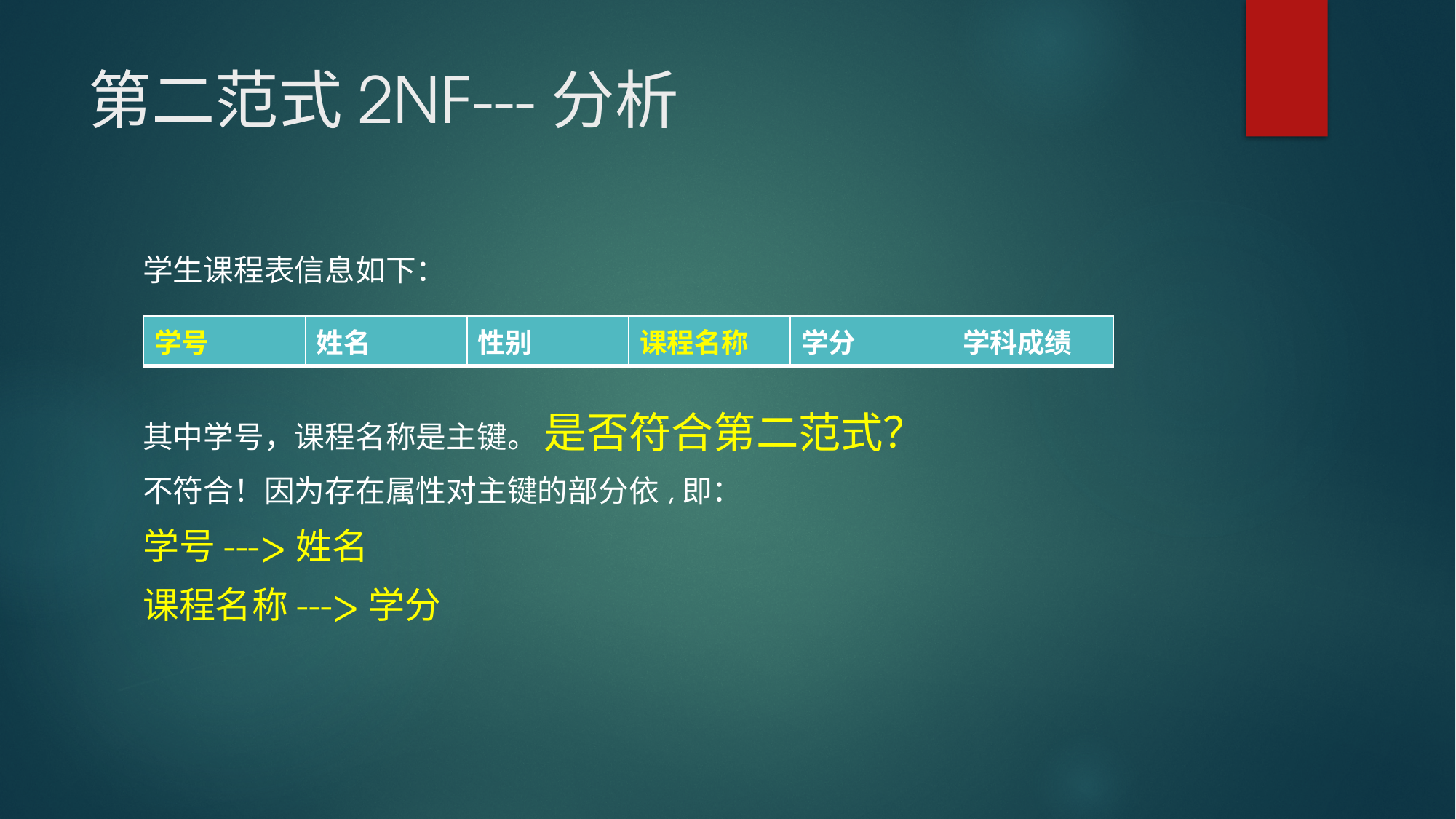

# 第二范式2NF---分析
学生课程表信息如下：

其中学号，课程名称是主键。 是否符合第二范式？
不符合！因为存在属性对主键的部分依,即：
学号--->姓名
课程名称--->学分
| 学号 | 姓名 | 性别 | 课程名称 | 学分 | 学科成绩 |
| --- | --- | --- | --- | --- | --- |